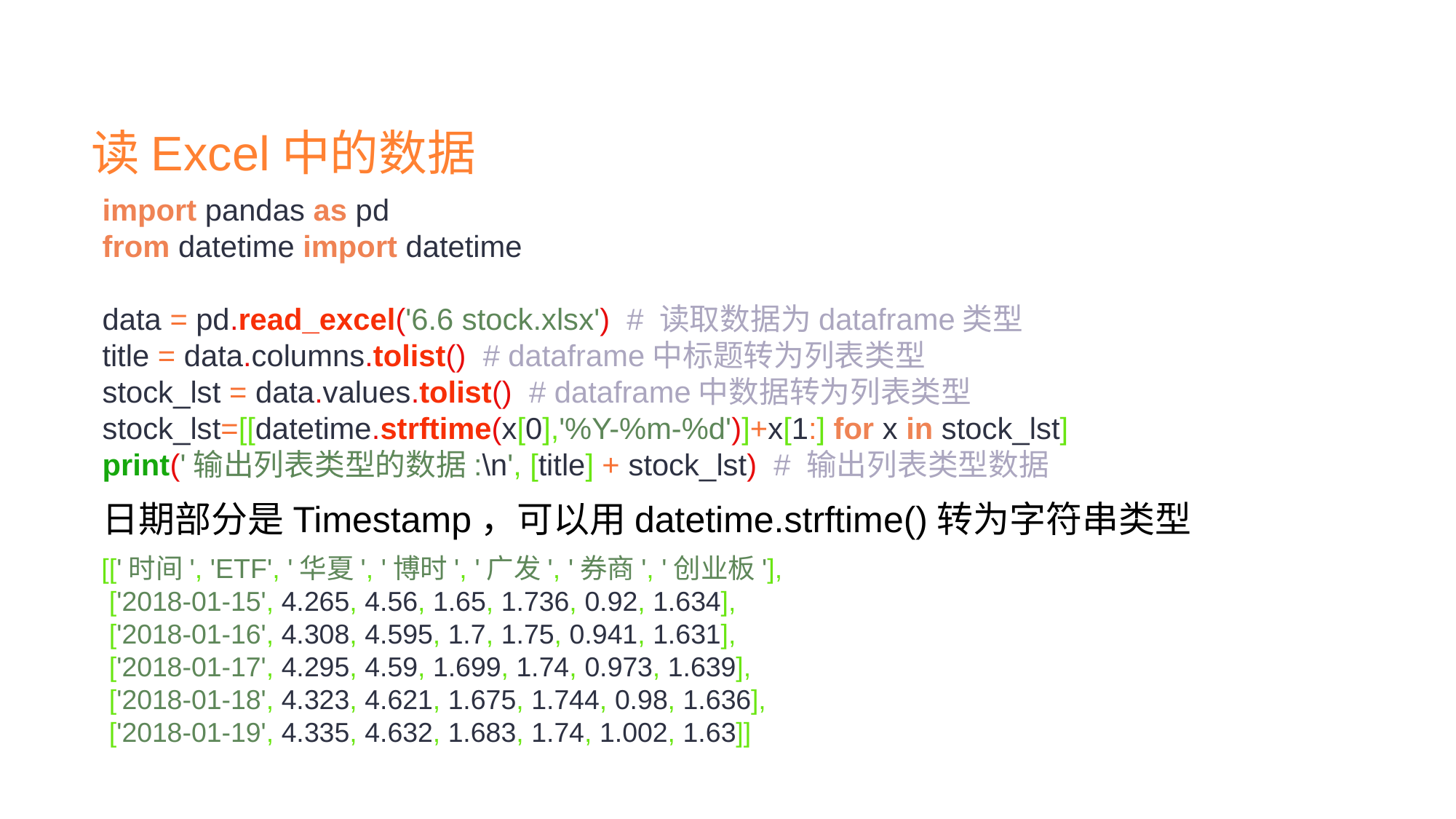

读Excel中的数据
import pandas as pd
from datetime import datetime
data = pd.read_excel('6.6 stock.xlsx')  # 读取数据为dataframe类型
title = data.columns.tolist()  # dataframe中标题转为列表类型
stock_lst = data.values.tolist()  # dataframe中数据转为列表类型
stock_lst=[[datetime.strftime(x[0],'%Y-%m-%d')]+x[1:] for x in stock_lst]
print('输出列表类型的数据:\n', [title] + stock_lst)  # 输出列表类型数据
日期部分是Timestamp，可以用datetime.strftime()转为字符串类型
 [['时间', 'ETF', '华夏', '博时', '广发', '券商', '创业板'],
  ['2018-01-15', 4.265, 4.56, 1.65, 1.736, 0.92, 1.634],
  ['2018-01-16', 4.308, 4.595, 1.7, 1.75, 0.941, 1.631],
  ['2018-01-17', 4.295, 4.59, 1.699, 1.74, 0.973, 1.639],
  ['2018-01-18', 4.323, 4.621, 1.675, 1.744, 0.98, 1.636],
  ['2018-01-19', 4.335, 4.632, 1.683, 1.74, 1.002, 1.63]]